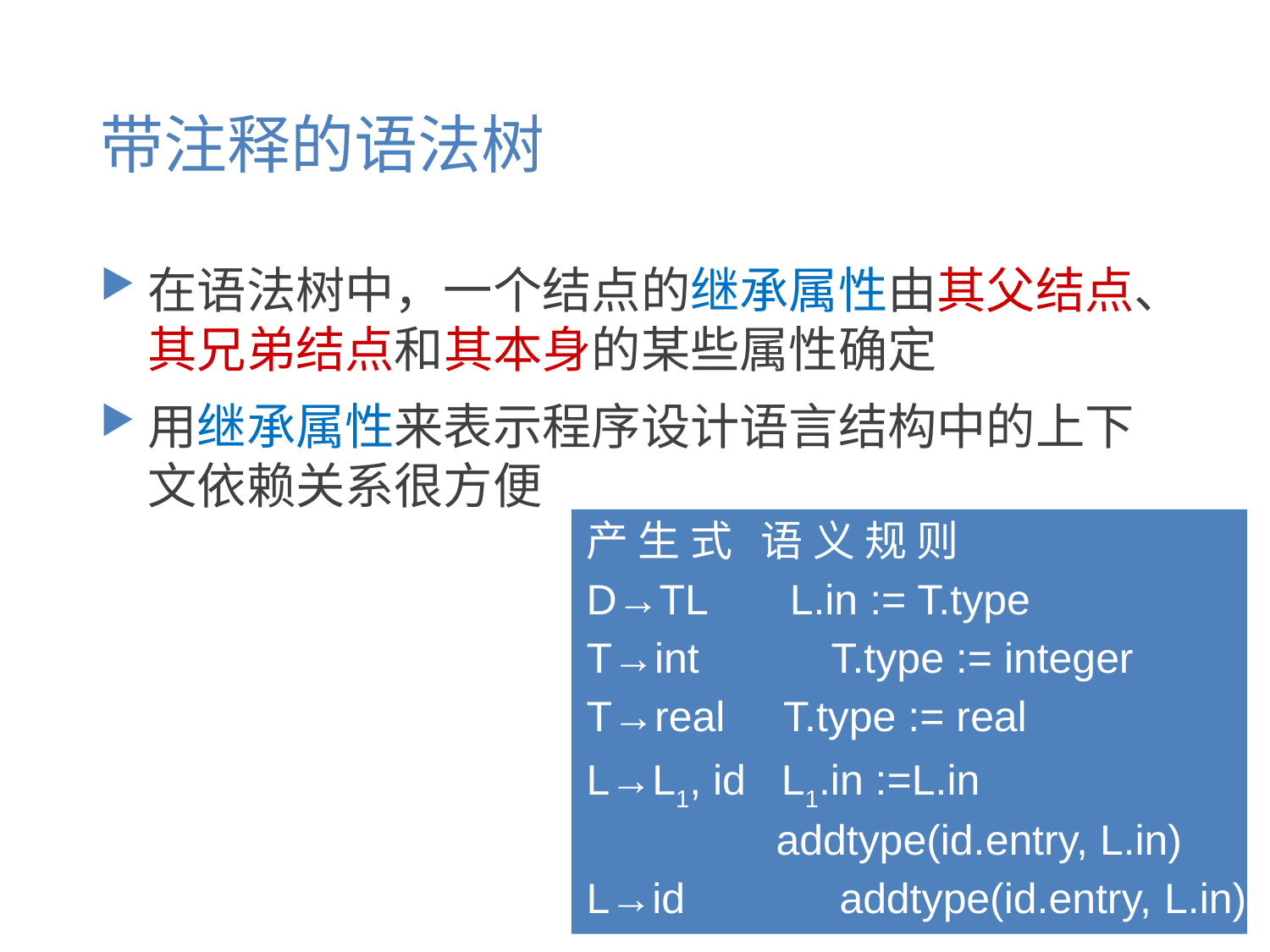

# 带注释的语法树
在语法树中，一个结点的继承属性由其父结点、其兄弟结点和其本身的某些属性确定
用继承属性来表示程序设计语言结构中的上下文依赖关系很方便
产 生 式 	语 义 规 则
D→TL       L.in := T.type
T→int	      T.type := integer
T→real     T.type := real
L→L1, id   L1.in :=L.in
                addtype(id.entry, L.in)
L→id 	      addtype(id.entry, L.in)